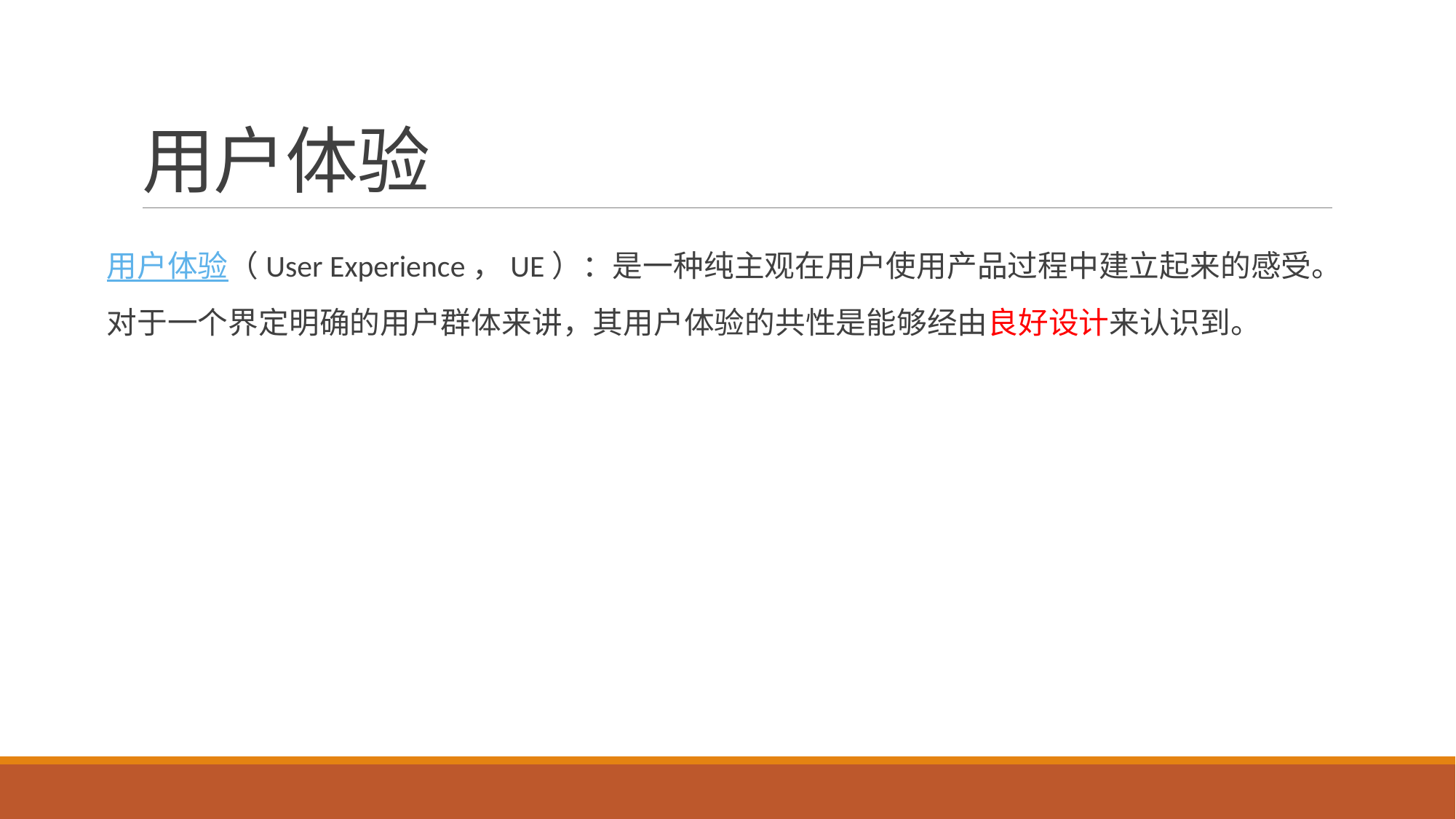

# 用户体验
用户体验（User Experience，UE）：是一种纯主观在用户使用产品过程中建立起来的感受。
对于一个界定明确的用户群体来讲，其用户体验的共性是能够经由良好设计来认识到。